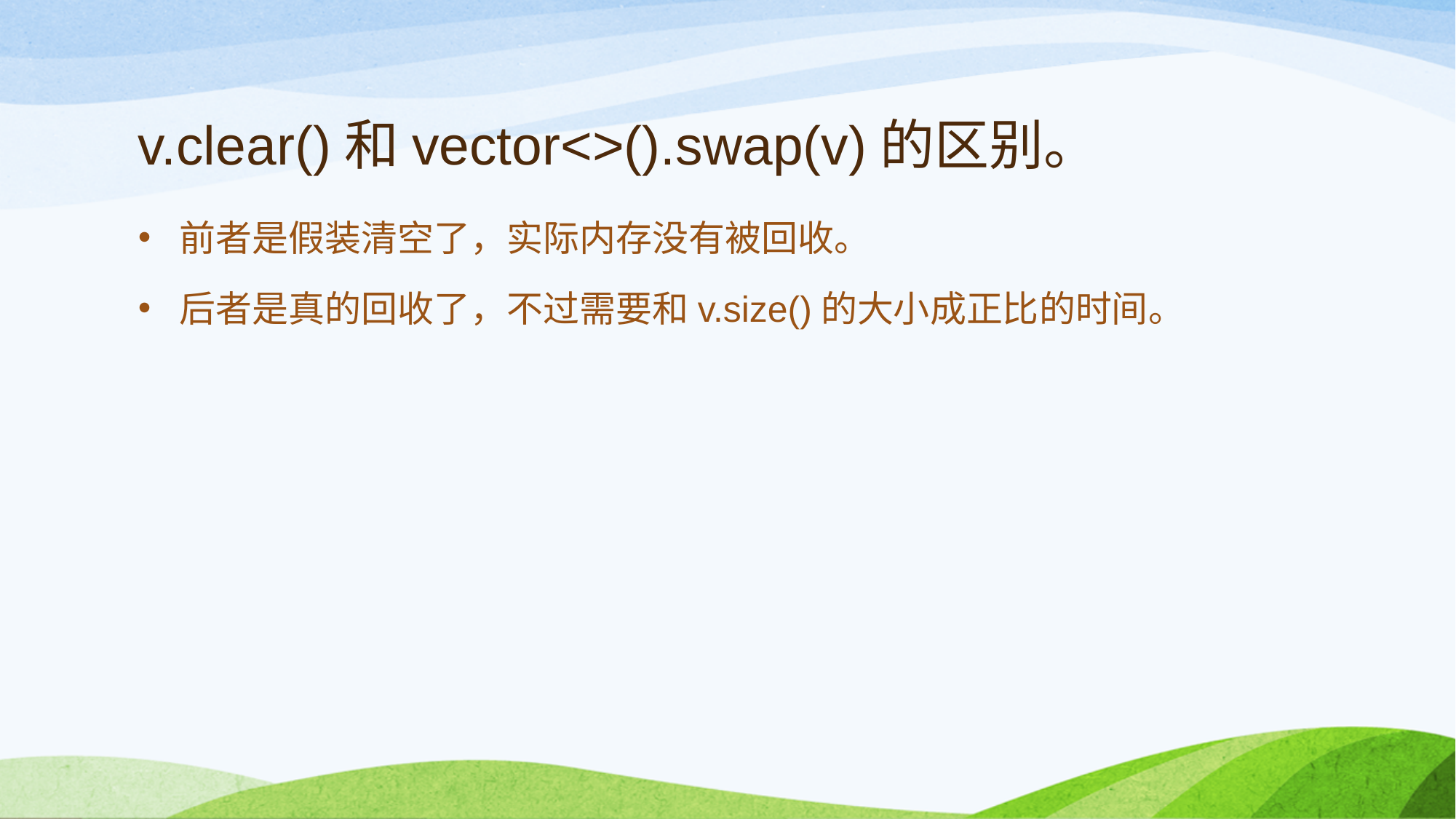

# v.clear()和vector<>().swap(v)的区别。
前者是假装清空了，实际内存没有被回收。
后者是真的回收了，不过需要和v.size()的大小成正比的时间。